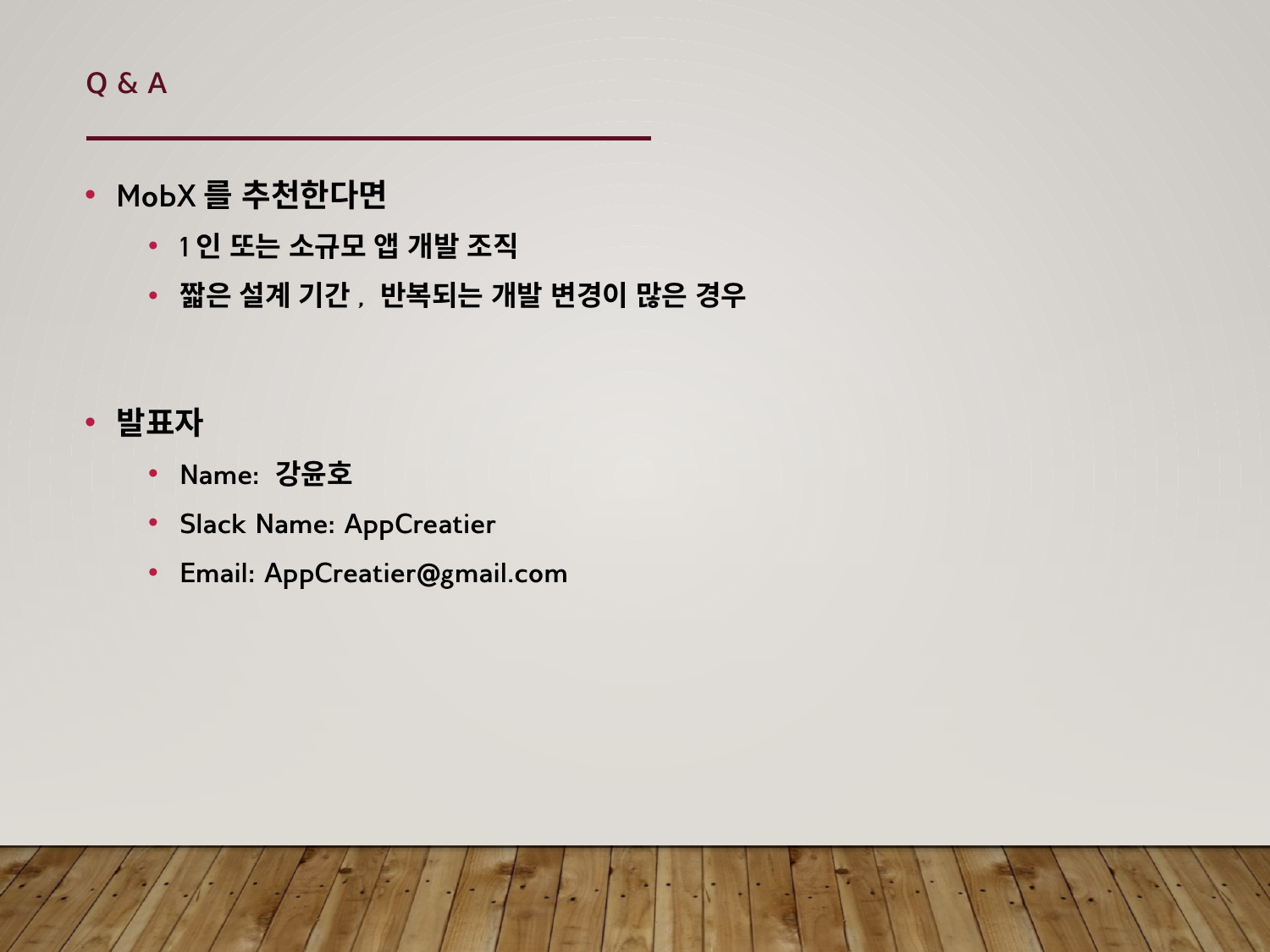

# Q & A
MobX를 추천한다면
1인 또는 소규모 앱 개발 조직
짧은 설계 기간, 반복되는 개발 변경이 많은 경우

발표자
Name: 강윤호
Slack Name: AppCreatier
Email: AppCreatier@gmail.com